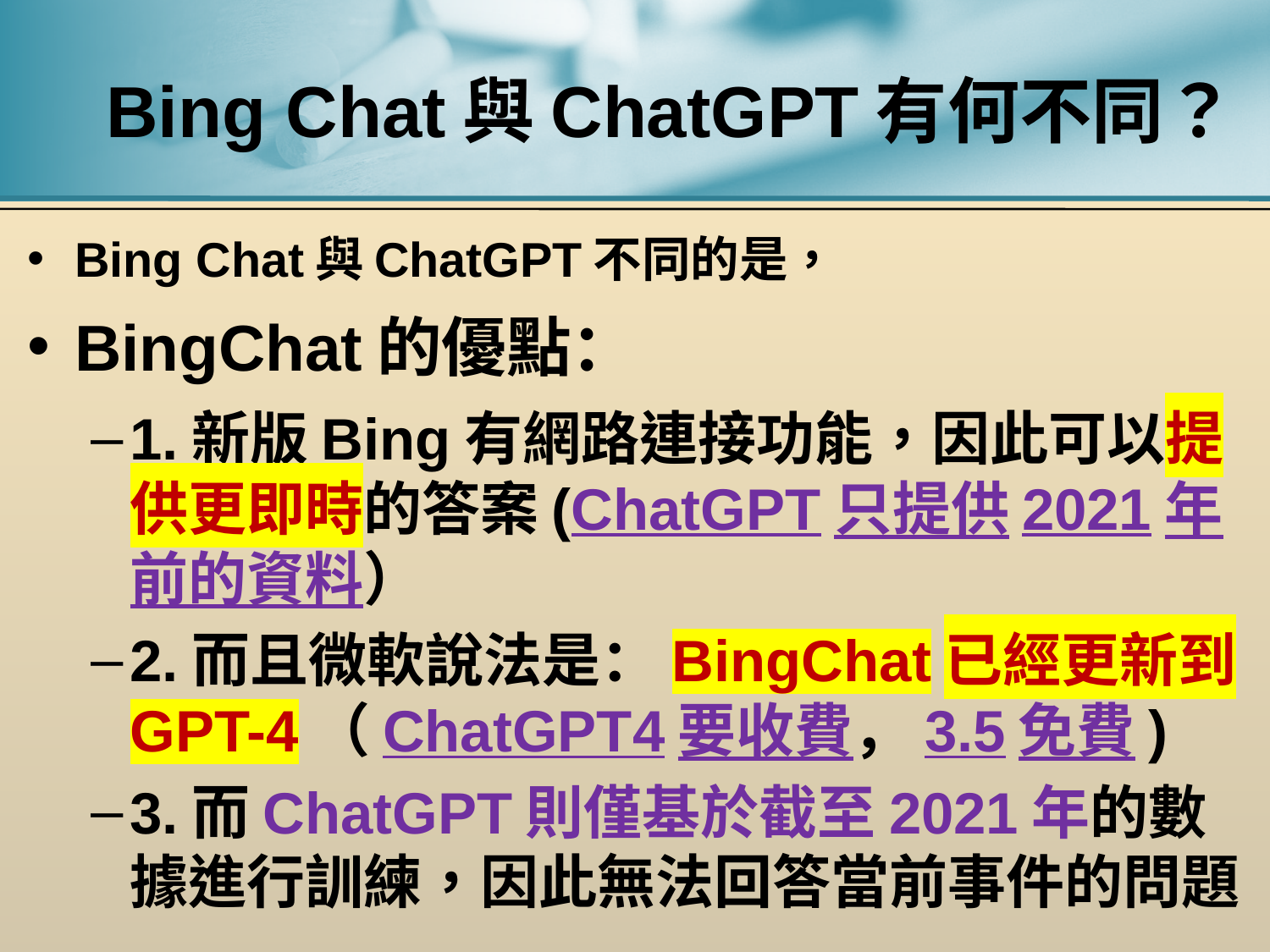

# Bing Chat與ChatGPT有何不同？
Bing Chat與ChatGPT不同的是，
BingChat的優點：
1.新版Bing有網路連接功能，因此可以提供更即時的答案(ChatGPT只提供2021年前的資料）
2.而且微軟說法是：BingChat已經更新到GPT-4（ChatGPT4要收費，3.5免費)
3.而ChatGPT則僅基於截至2021年的數據進行訓練，因此無法回答當前事件的問題